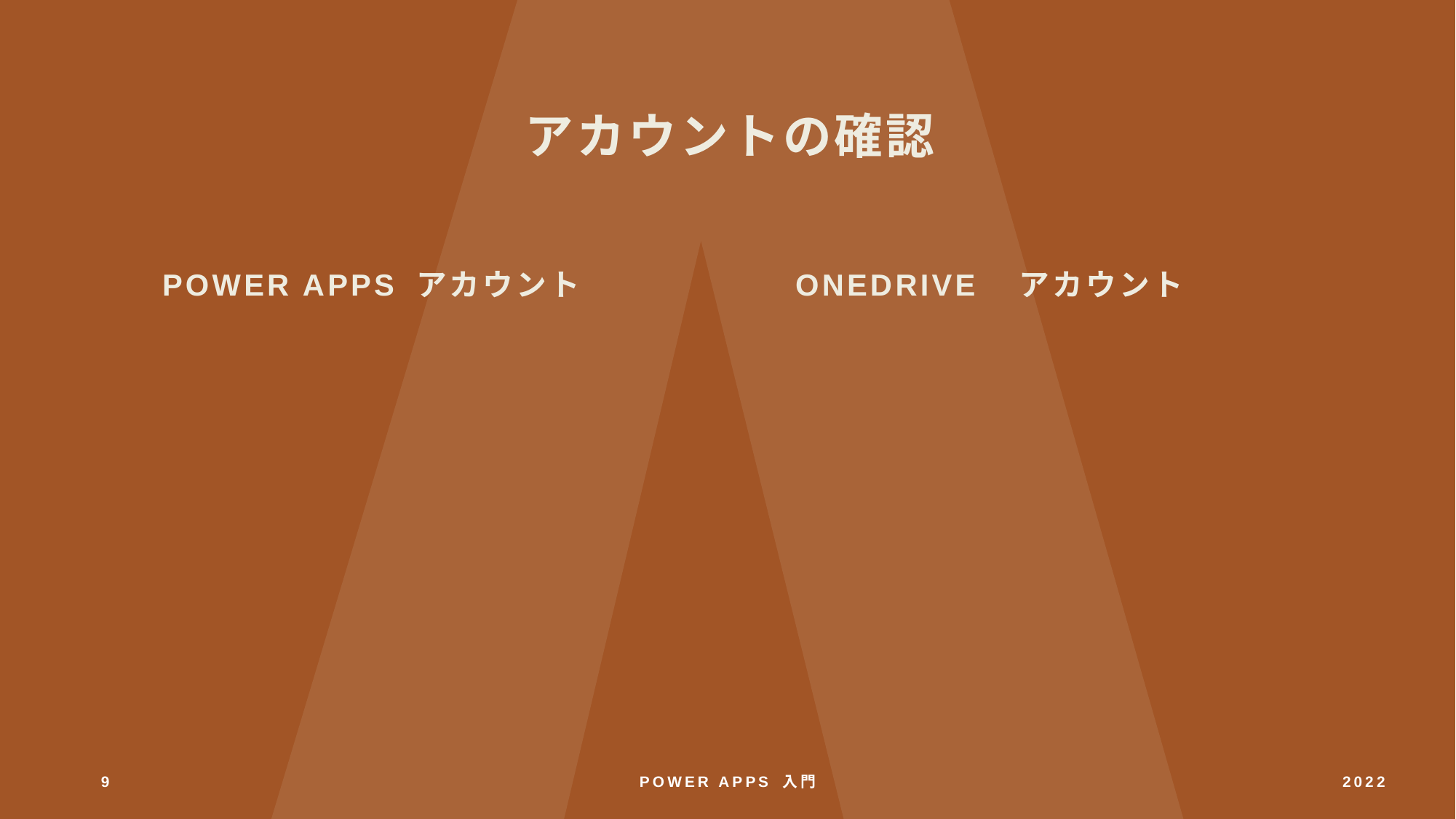

# アカウントの確認
OneDrive　アカウント
Power Apps アカウント

9
Power Apps 入門
2022